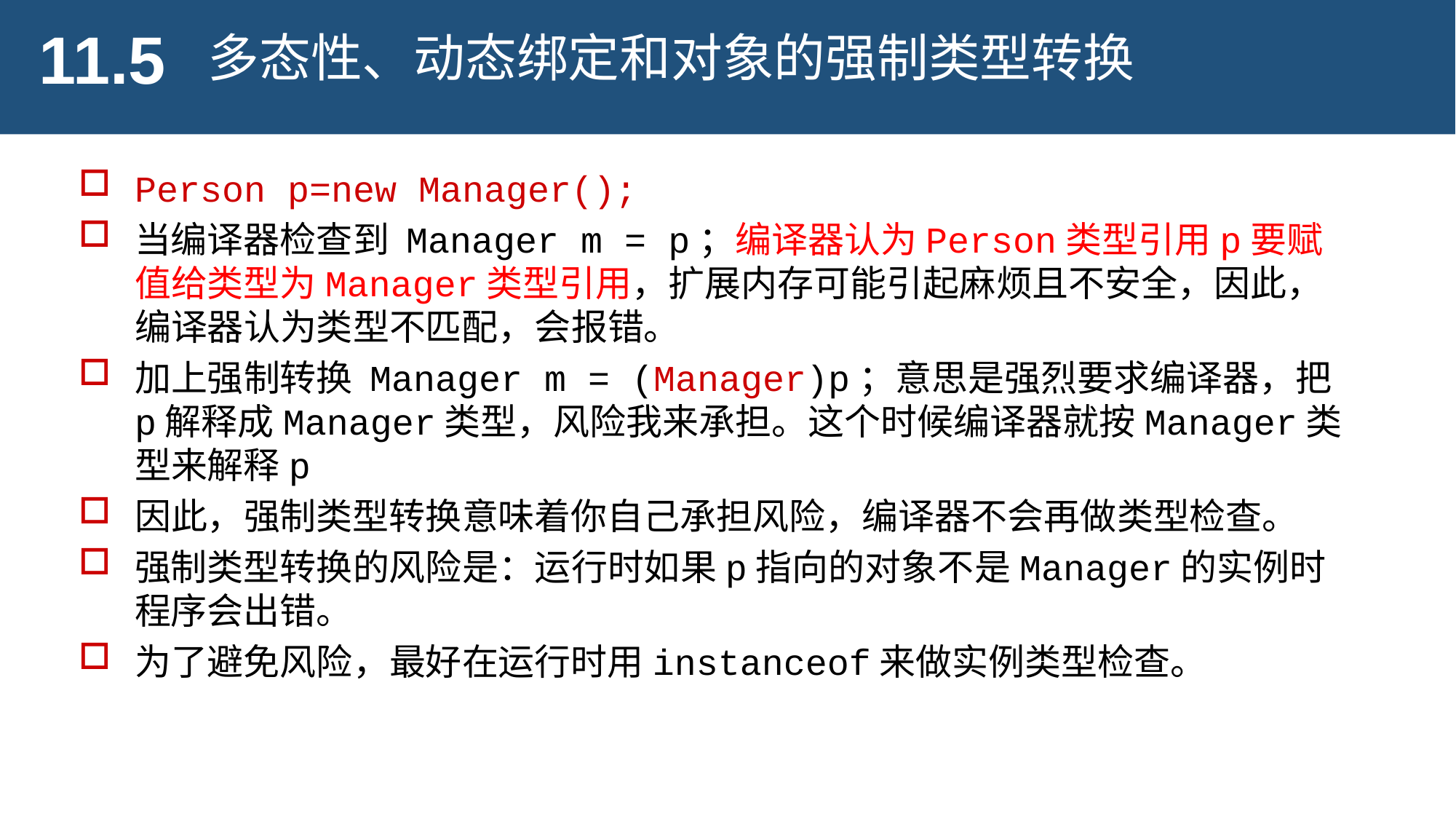

11.5
多态性、动态绑定和对象的强制类型转换
Person p=new Manager();
当编译器检查到 Manager m = p；编译器认为Person类型引用p要赋值给类型为Manager类型引用，扩展内存可能引起麻烦且不安全，因此，编译器认为类型不匹配，会报错。
加上强制转换 Manager m = (Manager)p；意思是强烈要求编译器，把p解释成Manager类型，风险我来承担。这个时候编译器就按Manager类型来解释p
因此，强制类型转换意味着你自己承担风险，编译器不会再做类型检查。
强制类型转换的风险是：运行时如果p指向的对象不是Manager的实例时程序会出错。
为了避免风险，最好在运行时用instanceof来做实例类型检查。